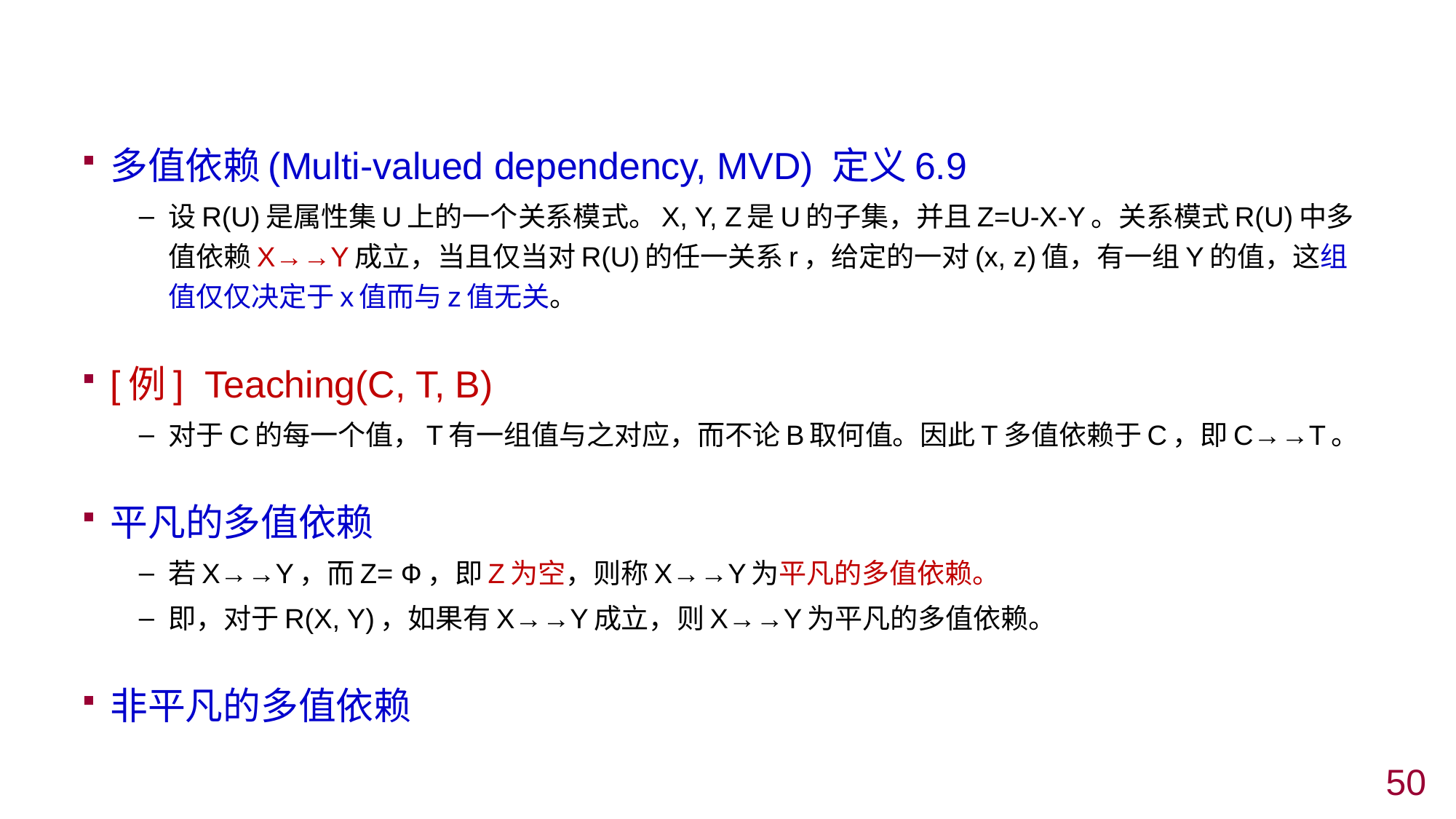

#
多值依赖(Multi-valued dependency, MVD) 定义6.9
设R(U)是属性集U上的一个关系模式。X, Y, Z是U的子集，并且Z=U-X-Y。关系模式R(U)中多值依赖X→→Y成立，当且仅当对R(U)的任一关系r，给定的一对(x, z)值，有一组Y的值，这组值仅仅决定于x值而与z值无关。

[例]  Teaching(C, T, B)
对于C的每一个值，T有一组值与之对应，而不论B取何值。因此T多值依赖于C，即C→→T。

平凡的多值依赖
若X→→Y，而Z= Ф，即Z为空，则称X→→Y为平凡的多值依赖。
即，对于R(X, Y)，如果有X→→Y成立，则X→→Y为平凡的多值依赖。

非平凡的多值依赖
50